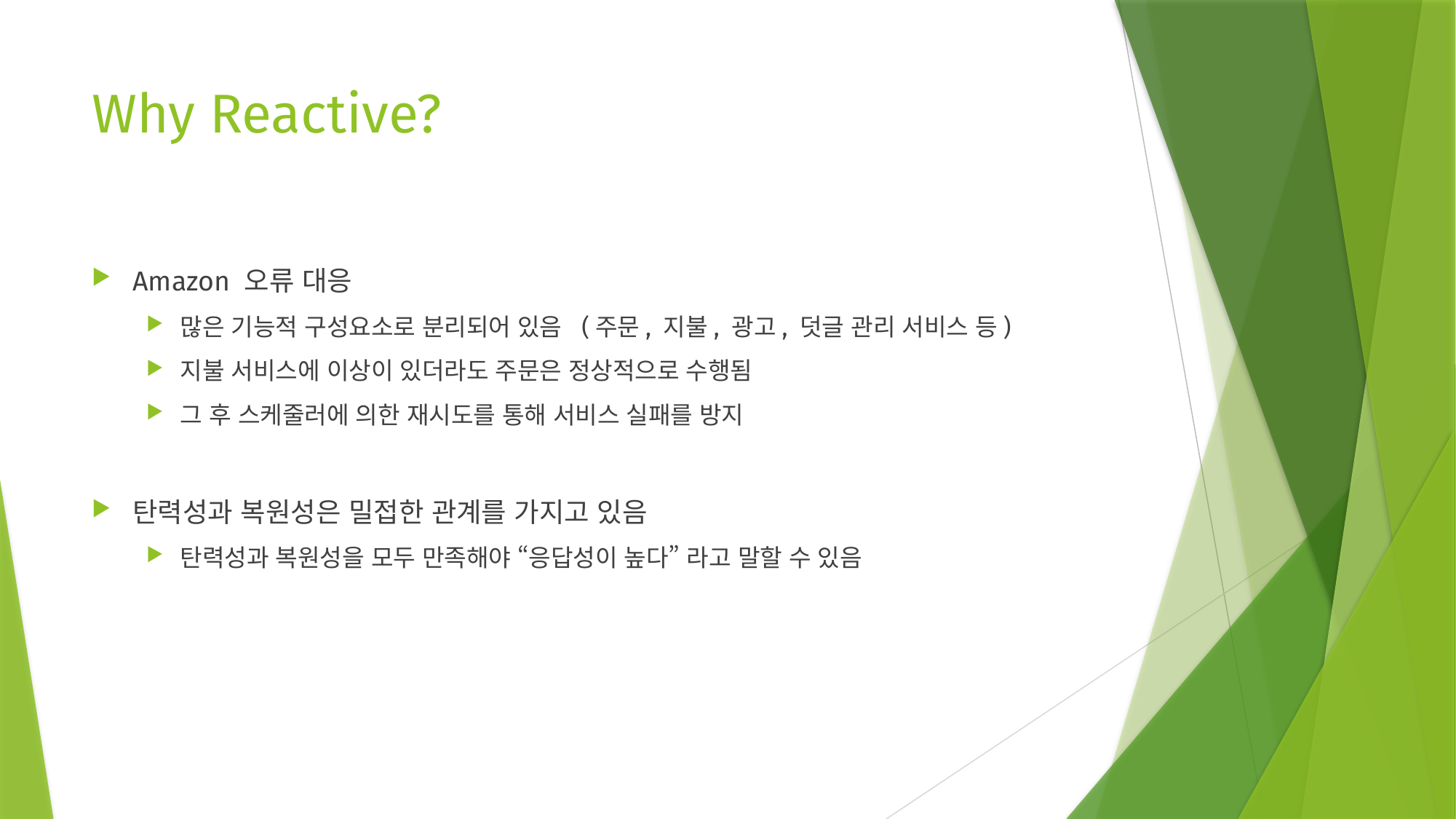

# Why Reactive?
Amazon 오류 대응
많은 기능적 구성요소로 분리되어 있음  (주문, 지불, 광고, 덧글 관리 서비스 등)
지불 서비스에 이상이 있더라도 주문은 정상적으로 수행됨
그 후 스케줄러에 의한 재시도를 통해 서비스 실패를 방지

탄력성과 복원성은 밀접한 관계를 가지고 있음
탄력성과 복원성을 모두 만족해야 “응답성이 높다” 라고 말할 수 있음